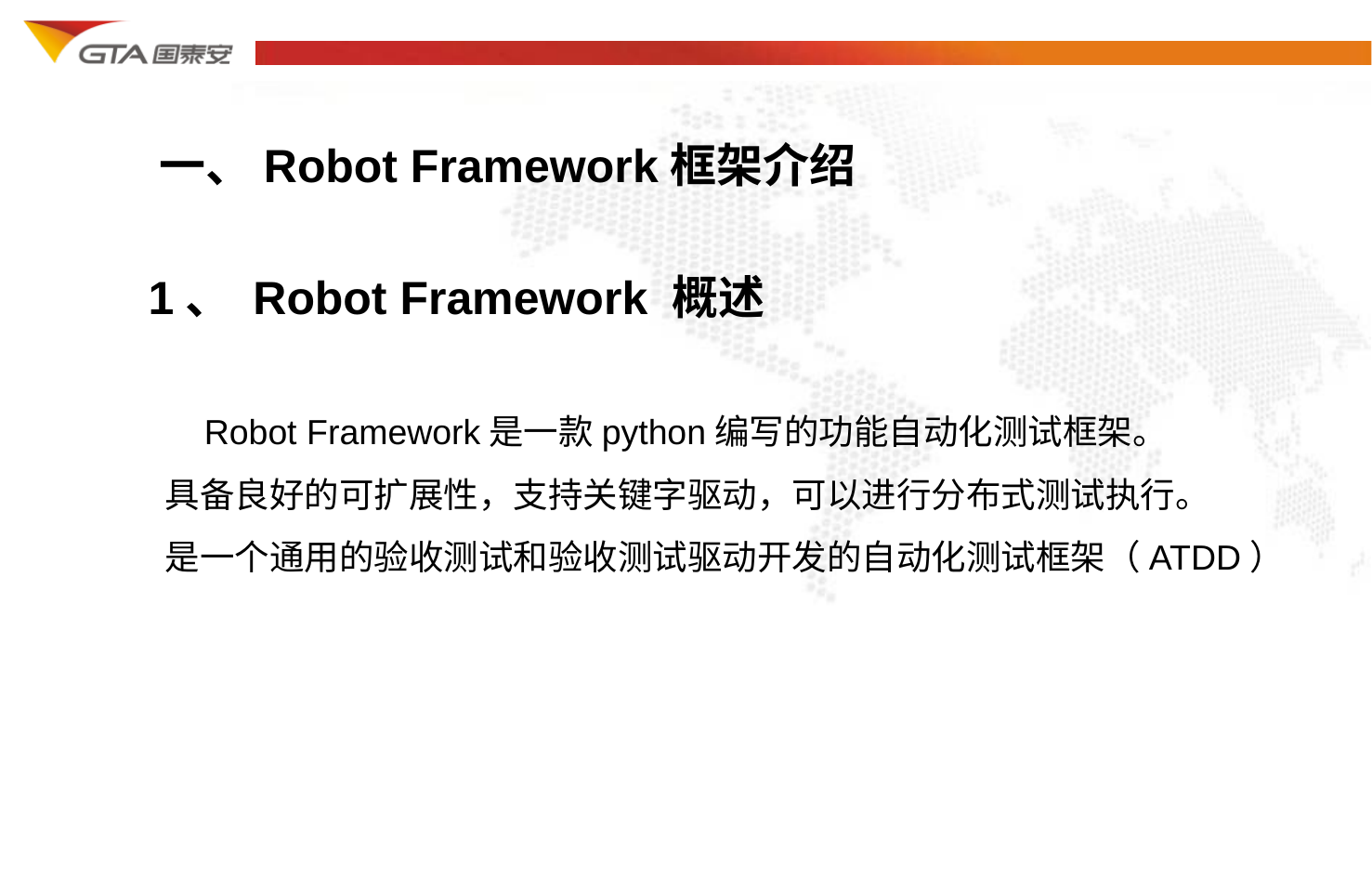

一、Robot Framework框架介绍
1、 Robot Framework 概述
    Robot Framework是一款python编写的功能自动化测试框架。
具备良好的可扩展性，支持关键字驱动，可以进行分布式测试执行。
是一个通用的验收测试和验收测试驱动开发的自动化测试框架（ATDD）